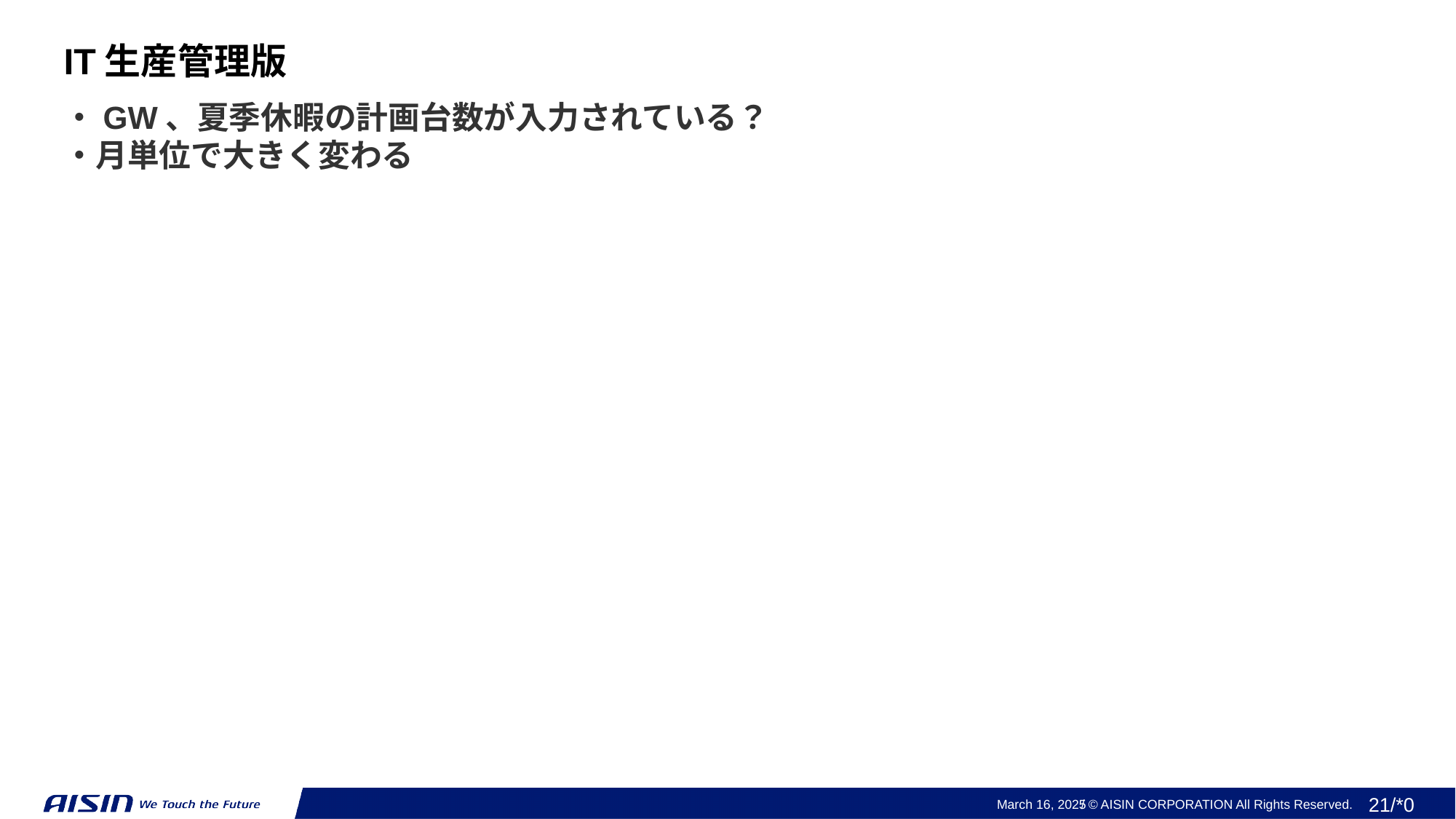

IT生産管理版
・GW、夏季休暇の計画台数が入力されている？
・月単位で大きく変わる
March 16, 2025